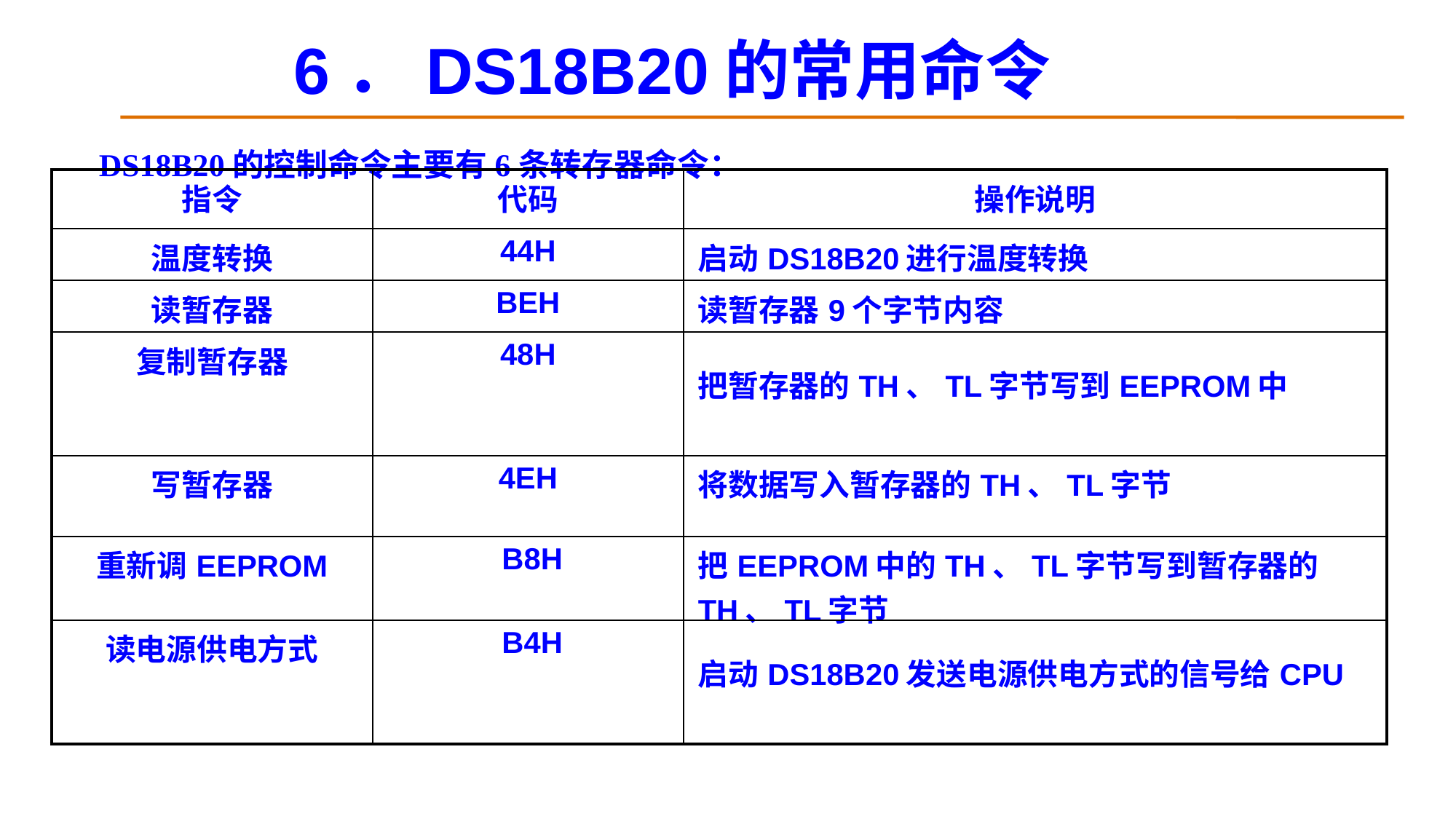

6．DS18B20的常用命令
DS18B20的控制命令主要有6条转存器命令：
| 指令 | 代码 | 操作说明 |
| --- | --- | --- |
| 温度转换 | 44H | 启动DS18B20进行温度转换 |
| 读暂存器 | BEH | 读暂存器9个字节内容 |
| 复制暂存器 | 48H | 把暂存器的TH、TL字节写到EEPROM中 |
| 写暂存器 | 4EH | 将数据写入暂存器的TH、TL字节 |
| 重新调EEPROM | B8H | 把EEPROM中的TH、TL字节写到暂存器的TH、TL字节 |
| 读电源供电方式 | B4H | 启动DS18B20发送电源供电方式的信号给CPU |